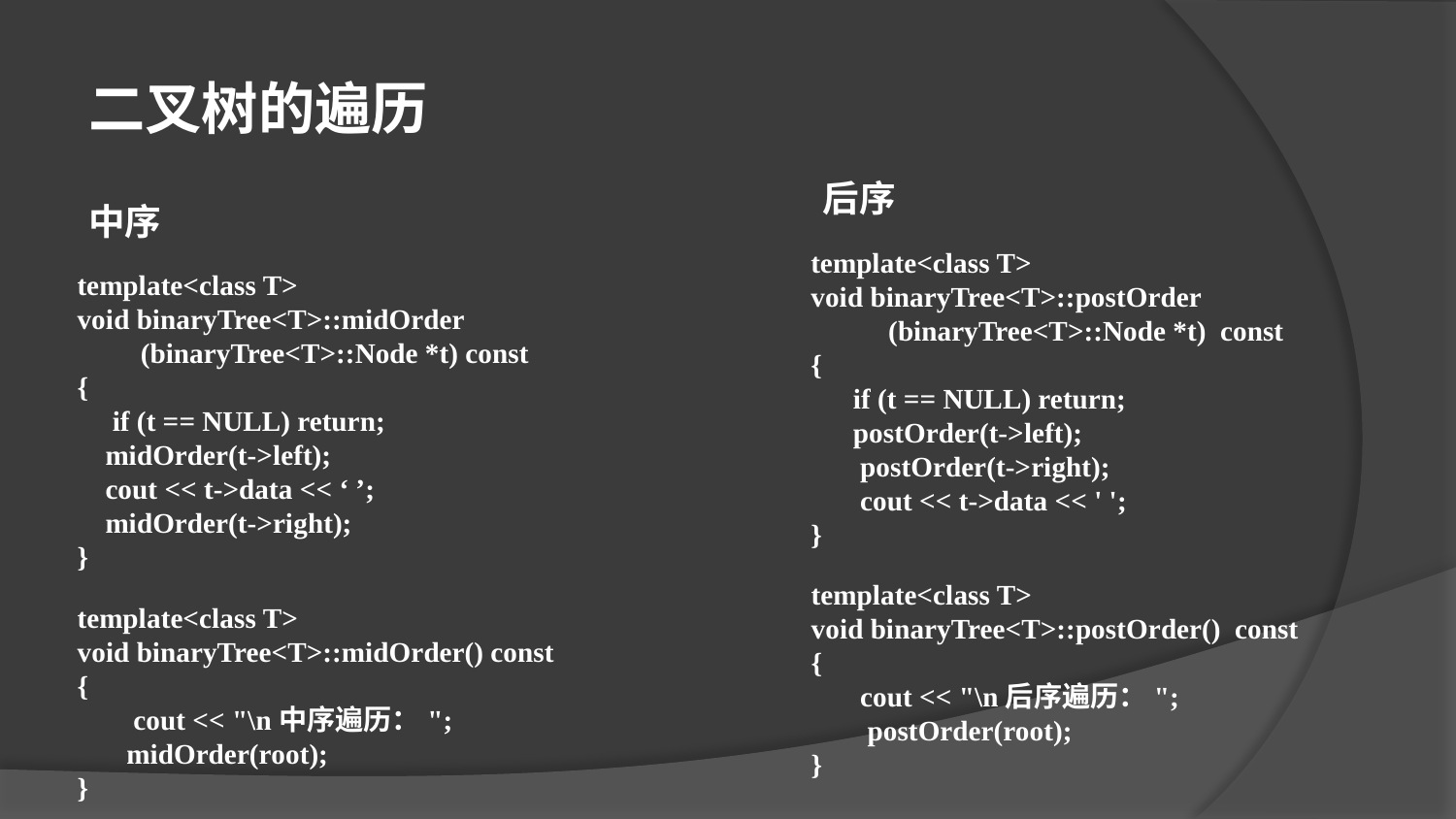

二叉树的遍历
后序
中序
template<class T>
void binaryTree<T>::postOrder
           (binaryTree<T>::Node *t)  const
{
      if (t == NULL) return;
      postOrder(t->left);
       postOrder(t->right);
       cout << t->data << ' ';
}
template<class T>
void binaryTree<T>::midOrder
         (binaryTree<T>::Node *t) const
{
     if (t == NULL) return;
    midOrder(t->left);
    cout << t->data << ‘ ’;
    midOrder(t->right);
}
template<class T>
void binaryTree<T>::postOrder()  const
{
       cout << "\n后序遍历：";
        postOrder(root);
}
template<class T>
void binaryTree<T>::midOrder() const
{
        cout << "\n中序遍历：";
       midOrder(root);
}